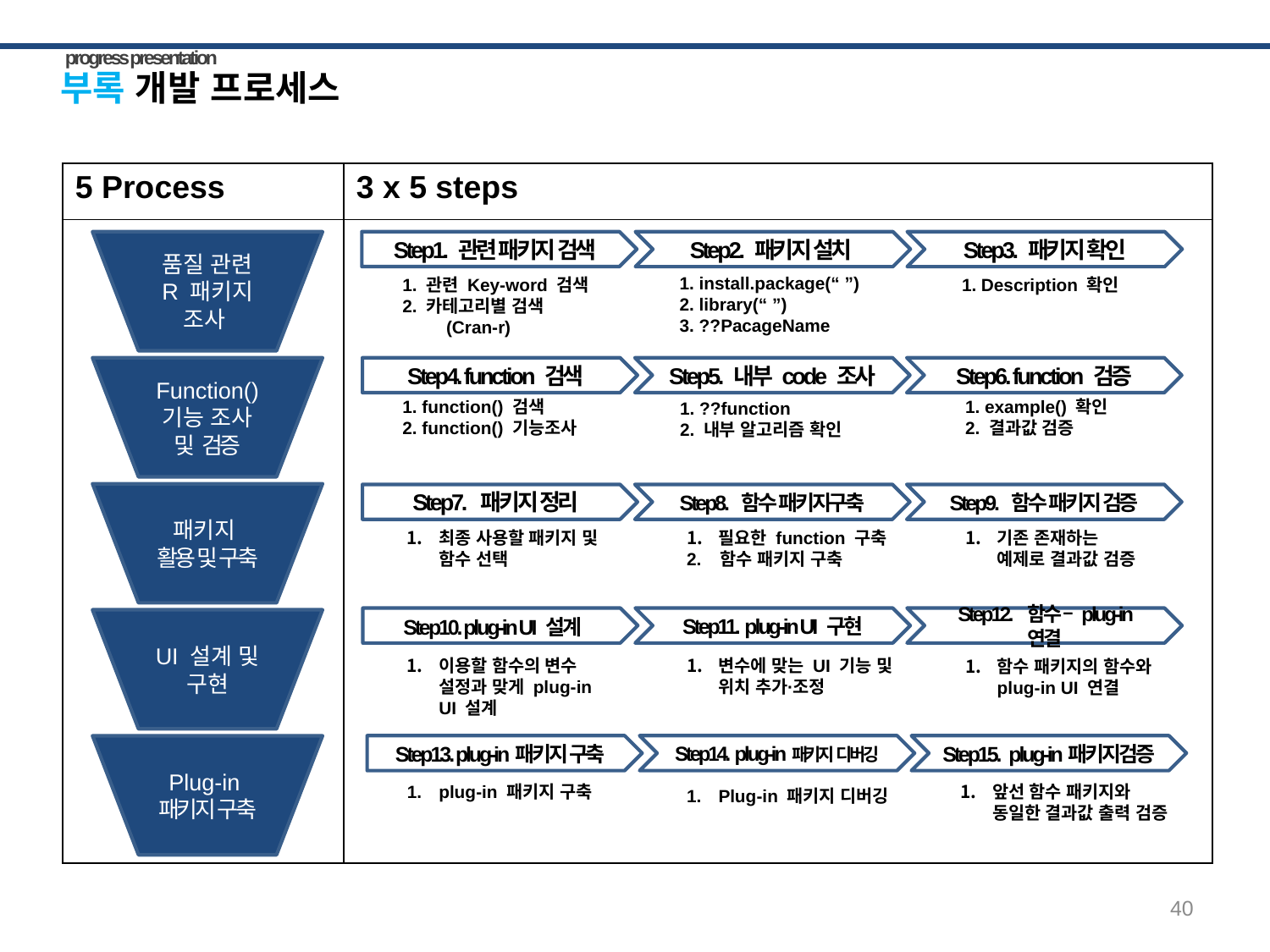

progress presentation
부록 개발 프로세스

| 5 Process | 3 x 5 steps |
| --- | --- |
|  |  |
Step1. 관련 패키지 검색
Step2. 패키지 설치
Step3. 패키지 확인
품질 관련 R 패키지 조사
Function()
기능 조사
및 검증
패키지
활용 및 구축
UI 설계 및
구현
Plug-in
패키지 구축
1. install.package(“ ”)
2. library(“ ”)
3. ??PacageName
1. 관련 Key-word 검색
2. 카테고리별 검색
         (Cran-r)
1. Description 확인
Step4. function 검색
Step5. 내부 code 조사
Step6. function 검증
1. function() 검색
2. function() 기능조사
1. example() 확인
2. 결과값 검증
1. ??function
2. 내부 알고리즘 확인
Step7.  패키지 정리
Step8.  함수 패키지구축
Step9.  함수 패키지 검증
최종 사용할 패키지 및 함수 선택
필요한 function 구축
2.   함수 패키지 구축
기존 존재하는
예제로 결과값 검증
Step10. plug-in UI 설계
Step11.  plug-in UI 구현
Step12.  함수 – plug-in 연결
이용할 함수의 변수 설정과 맞게 plug-in UI 설계
변수에 맞는 UI 기능 및 위치 추가∙조정
함수 패키지의 함수와 plug-in UI 연결
Step13. plug-in패키지 구축
Step14.  plug-in패키지  디버깅
Step15.  plug-in패키지검증
plug-in 패키지 구축
앞선 함수 패키지와
동일한 결과값 출력 검증
Plug-in 패키지 디버깅
40